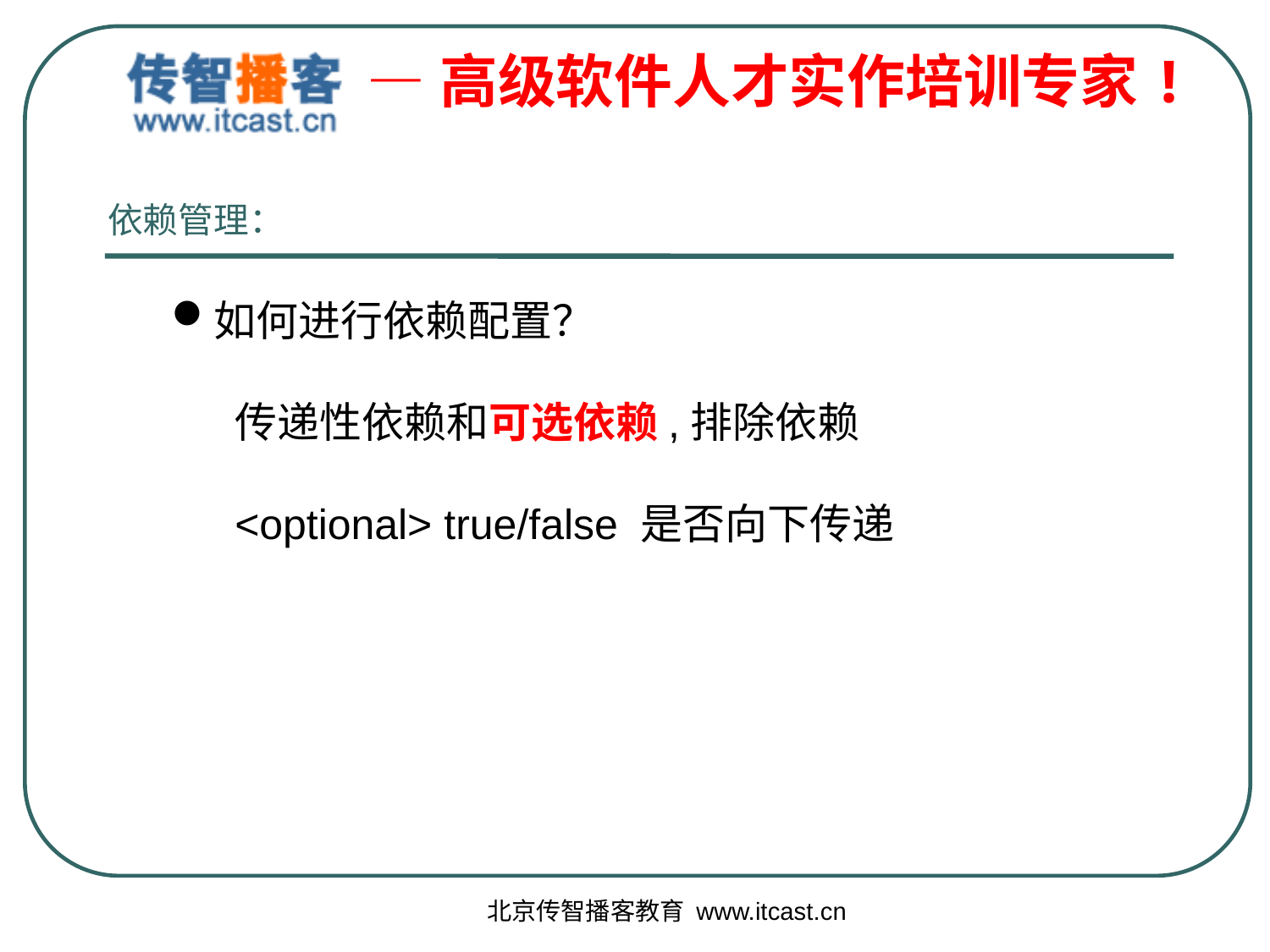

依赖管理：
如何进行依赖配置？

传递性依赖和可选依赖,排除依赖

<optional> true/false 是否向下传递
北京传智播客教育 www.itcast.cn